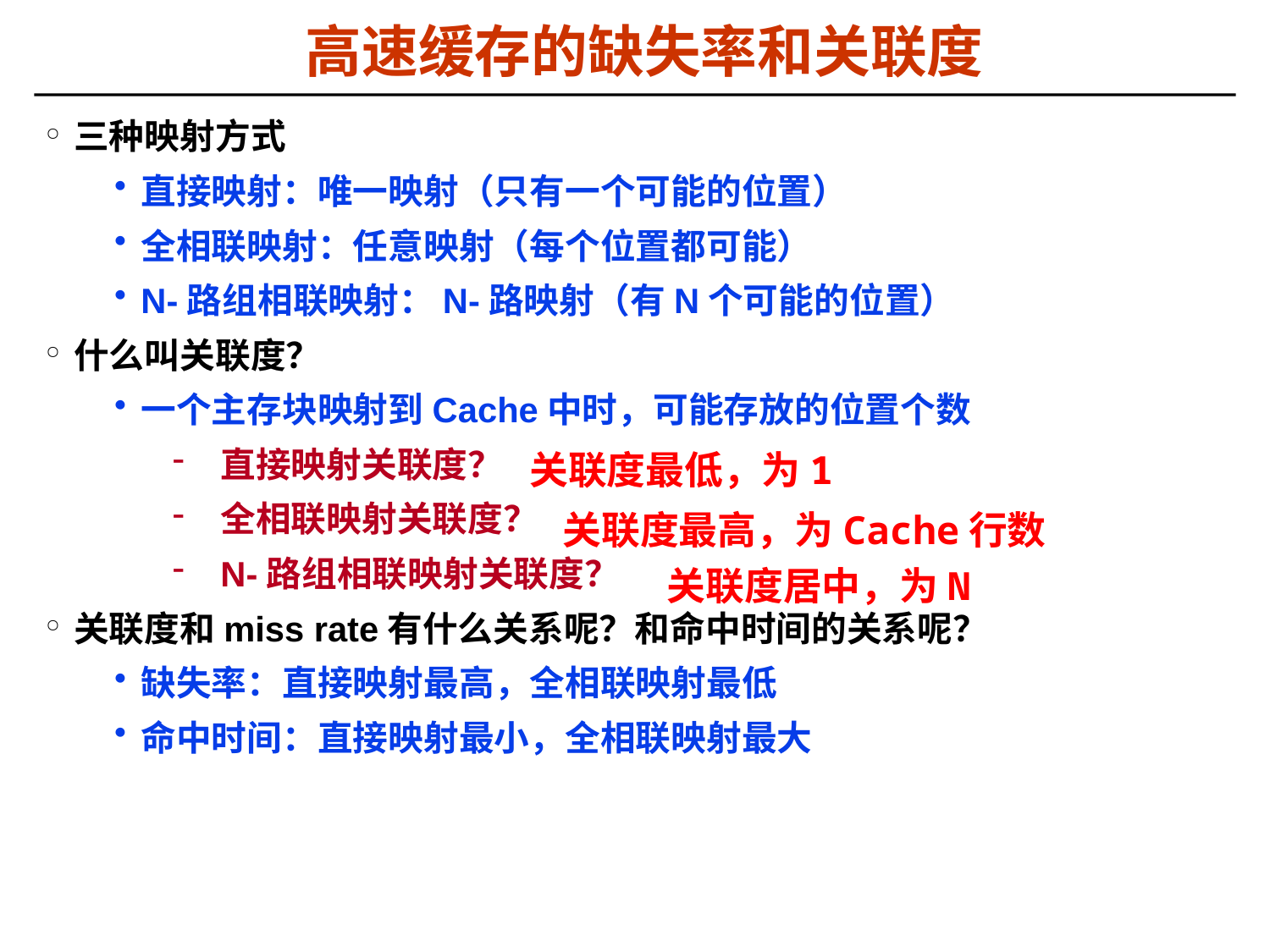

高速缓存的缺失率和关联度
三种映射方式
直接映射：唯一映射（只有一个可能的位置）
全相联映射：任意映射（每个位置都可能）
N-路组相联映射：N-路映射（有N个可能的位置）
什么叫关联度？
一个主存块映射到Cache中时，可能存放的位置个数
直接映射关联度？
全相联映射关联度？
N-路组相联映射关联度？
关联度和miss rate有什么关系呢？和命中时间的关系呢？
缺失率：直接映射最高，全相联映射最低
命中时间：直接映射最小，全相联映射最大
关联度最低，为1
关联度最高，为Cache行数
关联度居中，为N